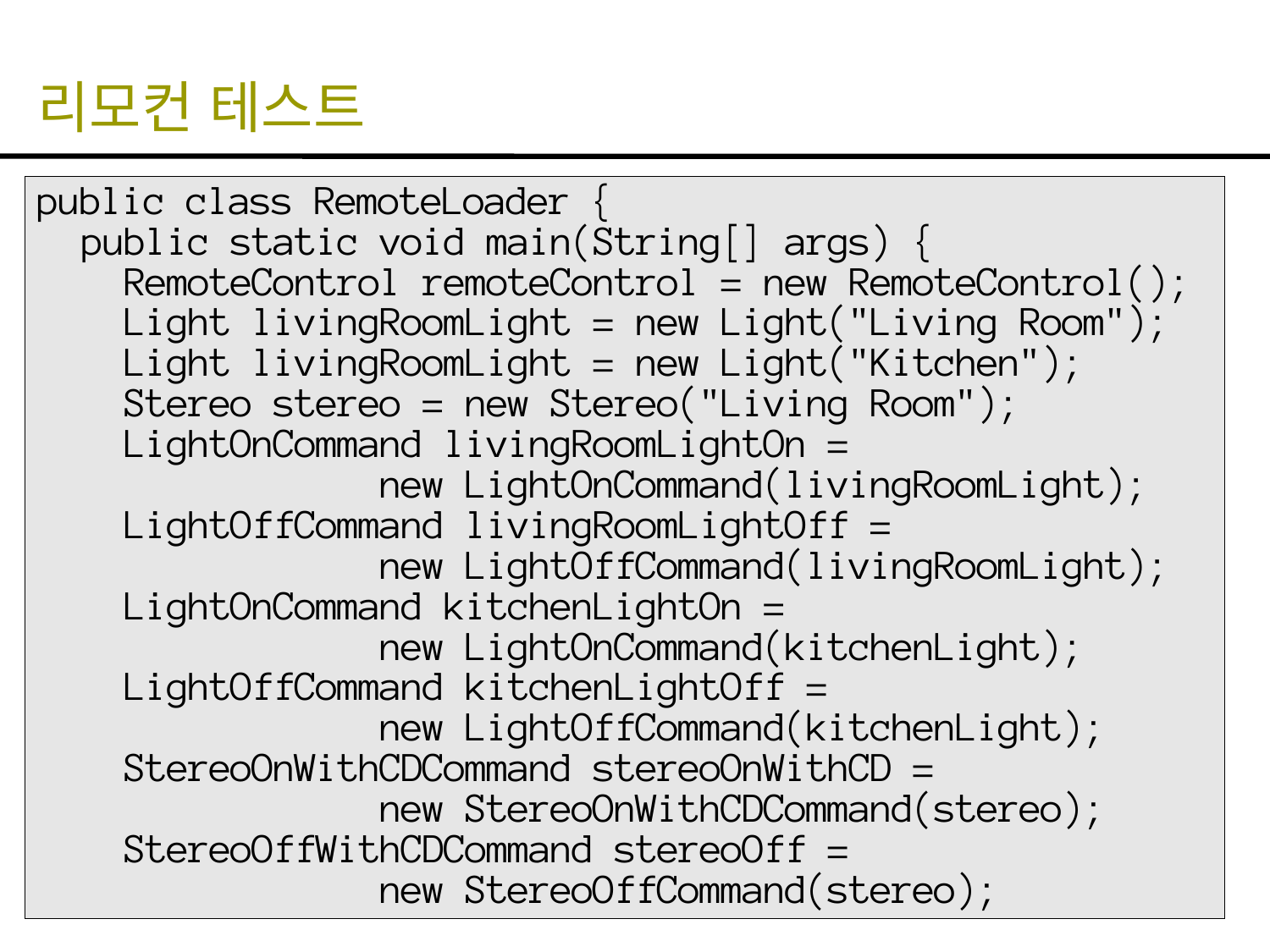

# 리모컨 테스트
public class RemoteLoader {
  public static void main(String[] args) {
    RemoteControl remoteControl = new RemoteControl();
    Light livingRoomLight = new Light("Living Room");
    Light livingRoomLight = new Light("Kitchen");
    Stereo stereo = new Stereo("Living Room");
    LightOnCommand livingRoomLightOn =
                new LightOnCommand(livingRoomLight);
    LightOffCommand livingRoomLightOff =
                new LightOffCommand(livingRoomLight);
    LightOnCommand kitchenLightOn =
                new LightOnCommand(kitchenLight);
    LightOffCommand kitchenLightOff =
                new LightOffCommand(kitchenLight);
    StereoOnWithCDCommand stereoOnWithCD =
                new StereoOnWithCDCommand(stereo);
    StereoOffWithCDCommand stereoOff =
                new StereoOffCommand(stereo);